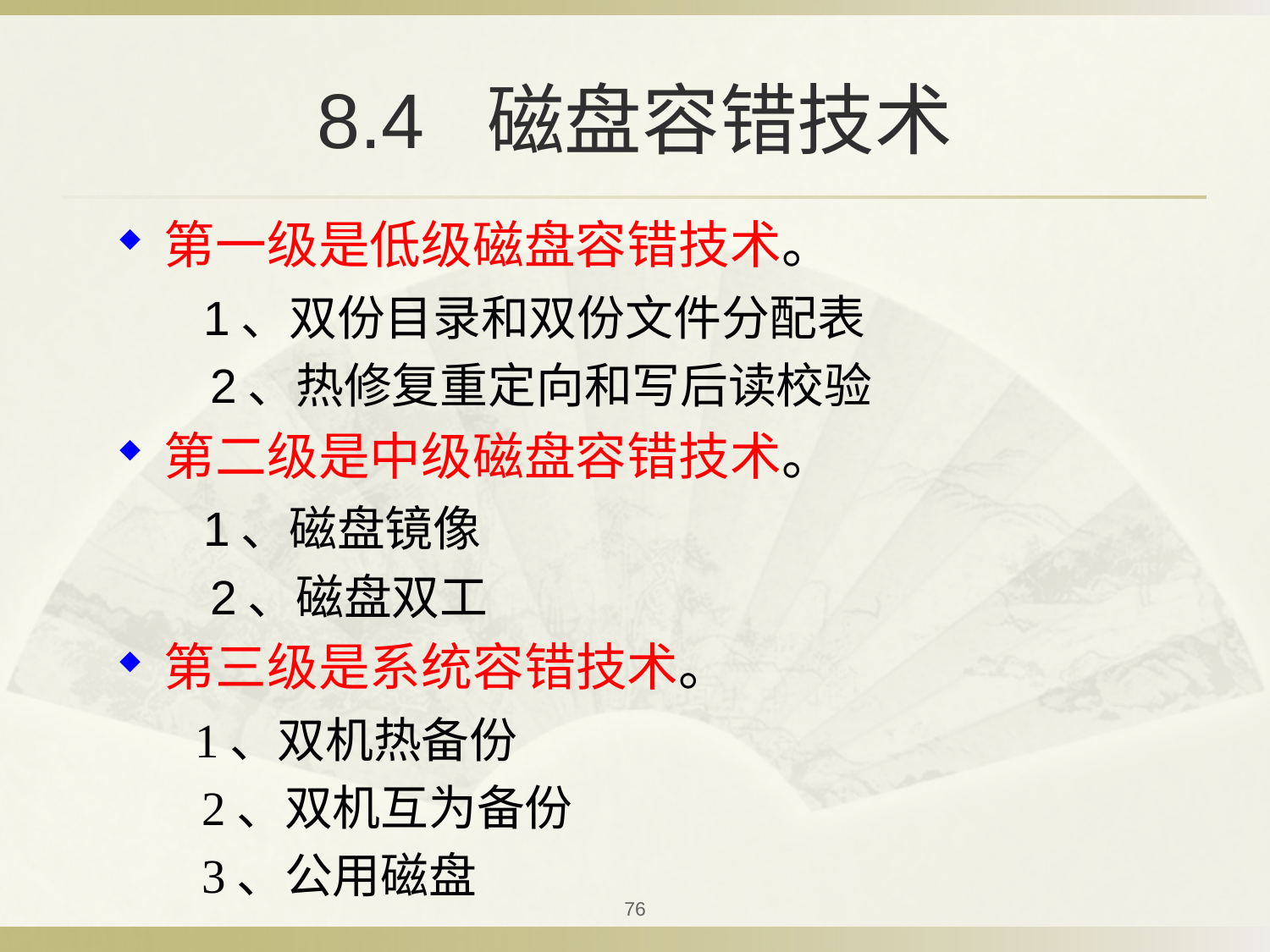

# 8.4  磁盘容错技术
第一级是低级磁盘容错技术。
      1、双份目录和双份文件分配表
       2、热修复重定向和写后读校验
第二级是中级磁盘容错技术。
      1、磁盘镜像
       2、磁盘双工
第三级是系统容错技术。
      1、双机热备份
       2、双机互为备份
       3、公用磁盘
76